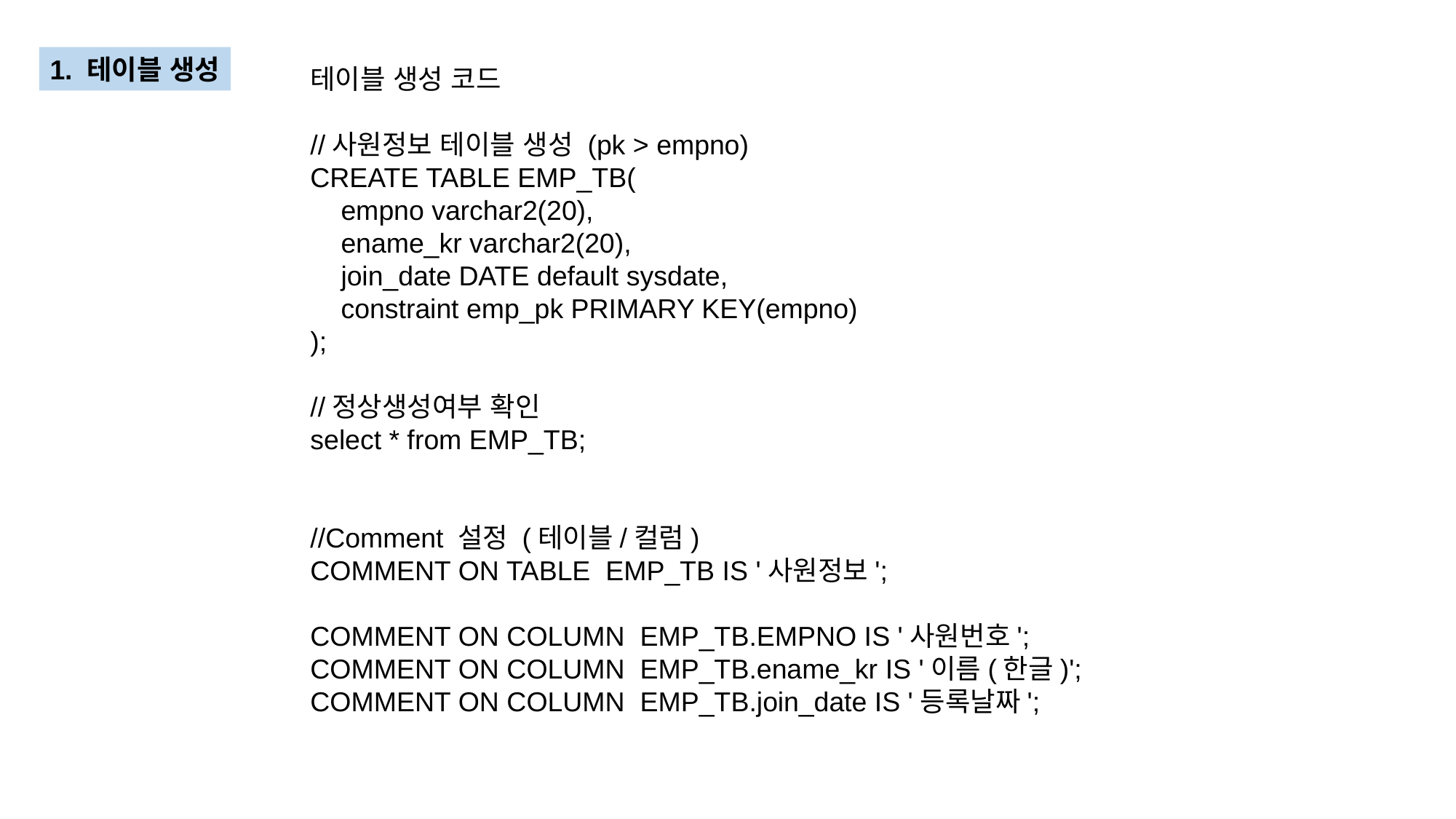

1. 테이블 생성
테이블 생성 코드

//사원정보 테이블 생성 (pk > empno)
CREATE TABLE EMP_TB(
    empno varchar2(20),
    ename_kr varchar2(20),
    join_date DATE default sysdate,
    constraint emp_pk PRIMARY KEY(empno)
);

//정상생성여부 확인
select * from EMP_TB;

//Comment 설정 (테이블/컬럼)
COMMENT ON TABLE  EMP_TB IS '사원정보';

COMMENT ON COLUMN  EMP_TB.EMPNO IS '사원번호';
COMMENT ON COLUMN  EMP_TB.ename_kr IS '이름(한글)';
COMMENT ON COLUMN  EMP_TB.join_date IS '등록날짜';